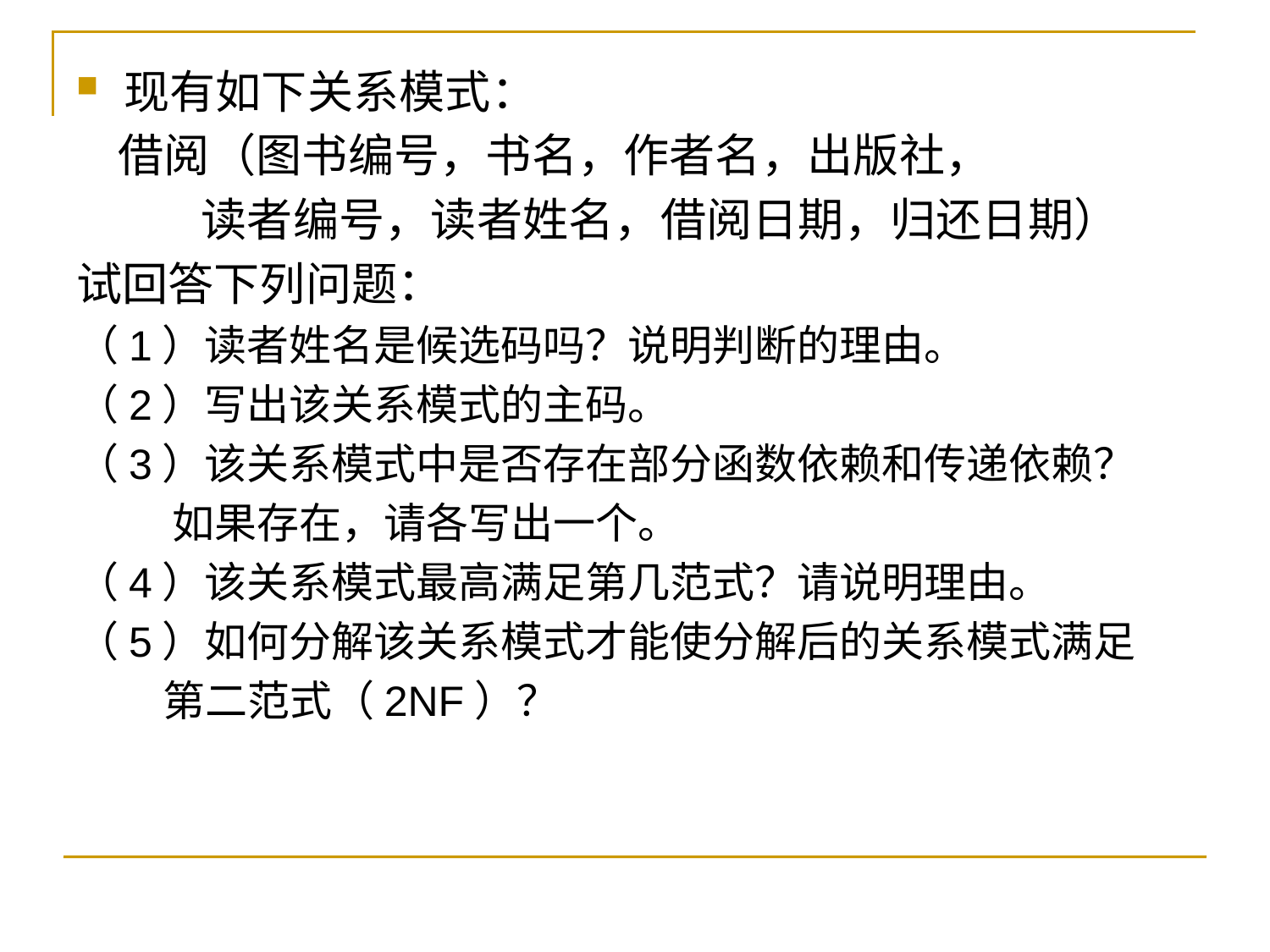

现有如下关系模式：
   借阅（图书编号，书名，作者名，出版社，
           读者编号，读者姓名，借阅日期，归还日期）
试回答下列问题：
（1）读者姓名是候选码吗？说明判断的理由。
（2）写出该关系模式的主码。
（3）该关系模式中是否存在部分函数依赖和传递依赖？
         如果存在，请各写出一个。
（4）该关系模式最高满足第几范式？请说明理由。
（5）如何分解该关系模式才能使分解后的关系模式满足
        第二范式（2NF）？